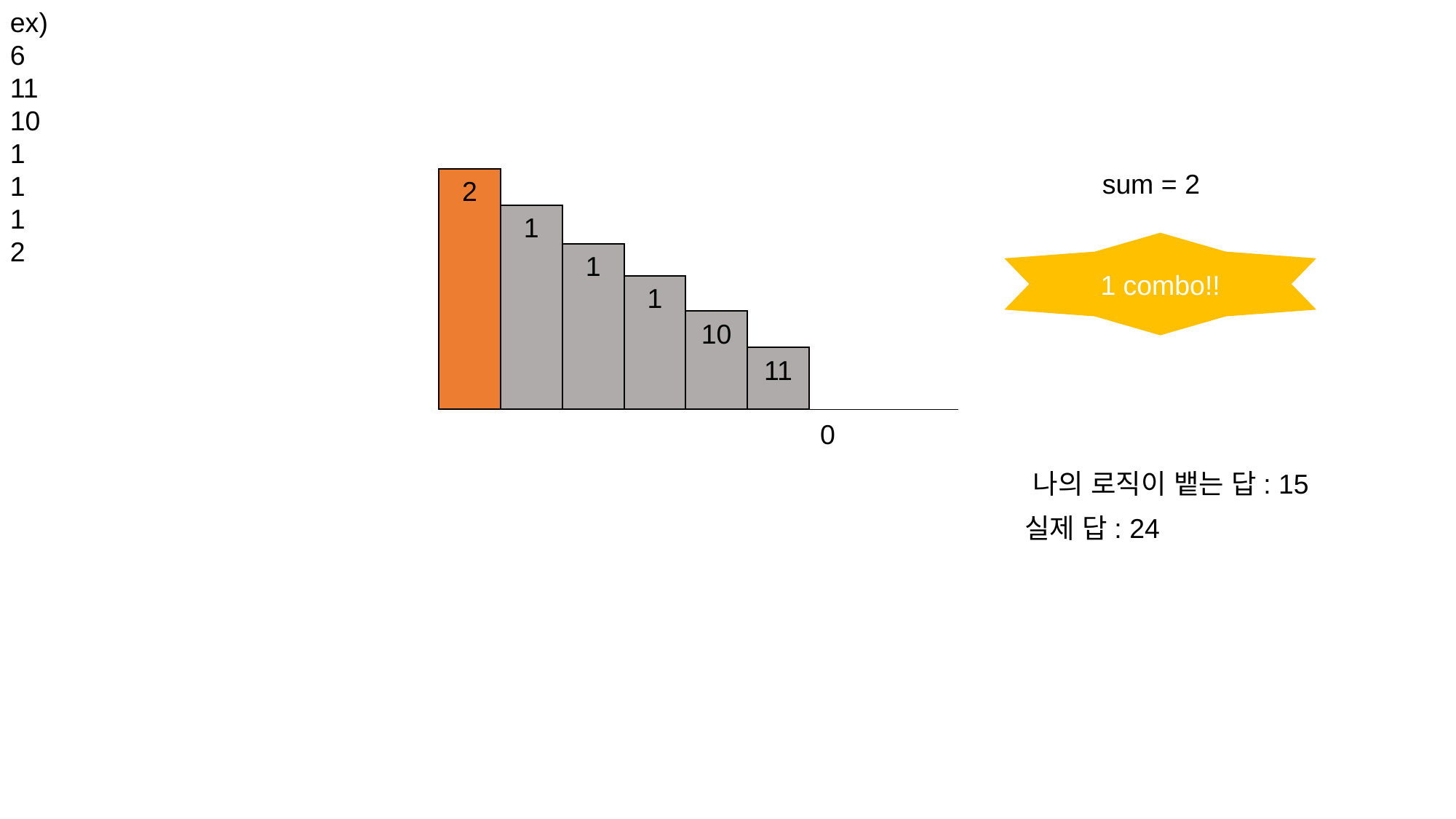

ex)
6
11
10
1
1
1
2
sum = 2
2
1
1 combo!!
1
1
10
11
0
나의 로직이 뱉는 답: 15
실제 답: 24